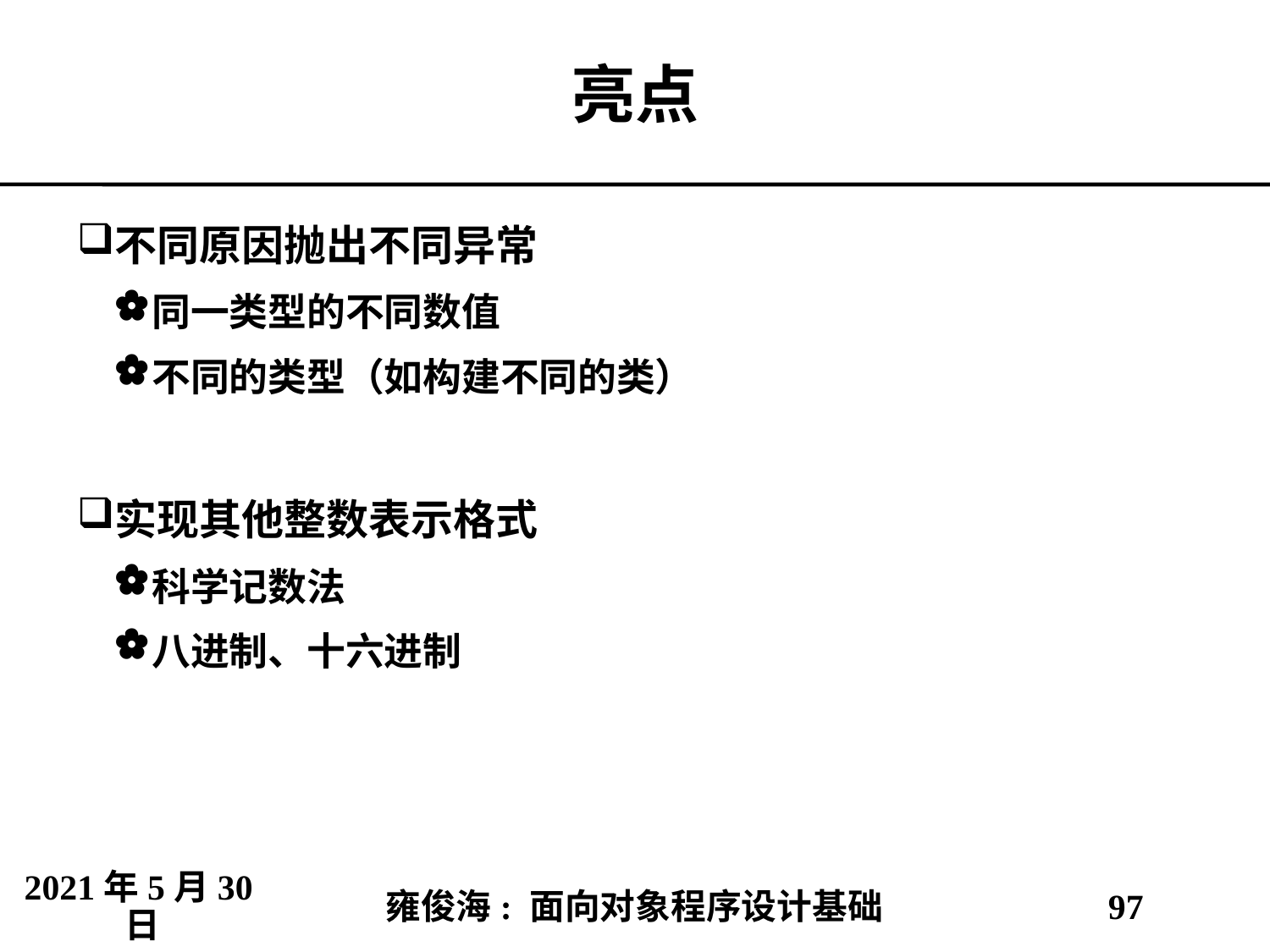

# 亮点

不同原因抛出不同异常
同一类型的不同数值
不同的类型（如构建不同的类）

实现其他整数表示格式
科学记数法
八进制、十六进制
2021年5月30日
雍俊海: 面向对象程序设计基础
97